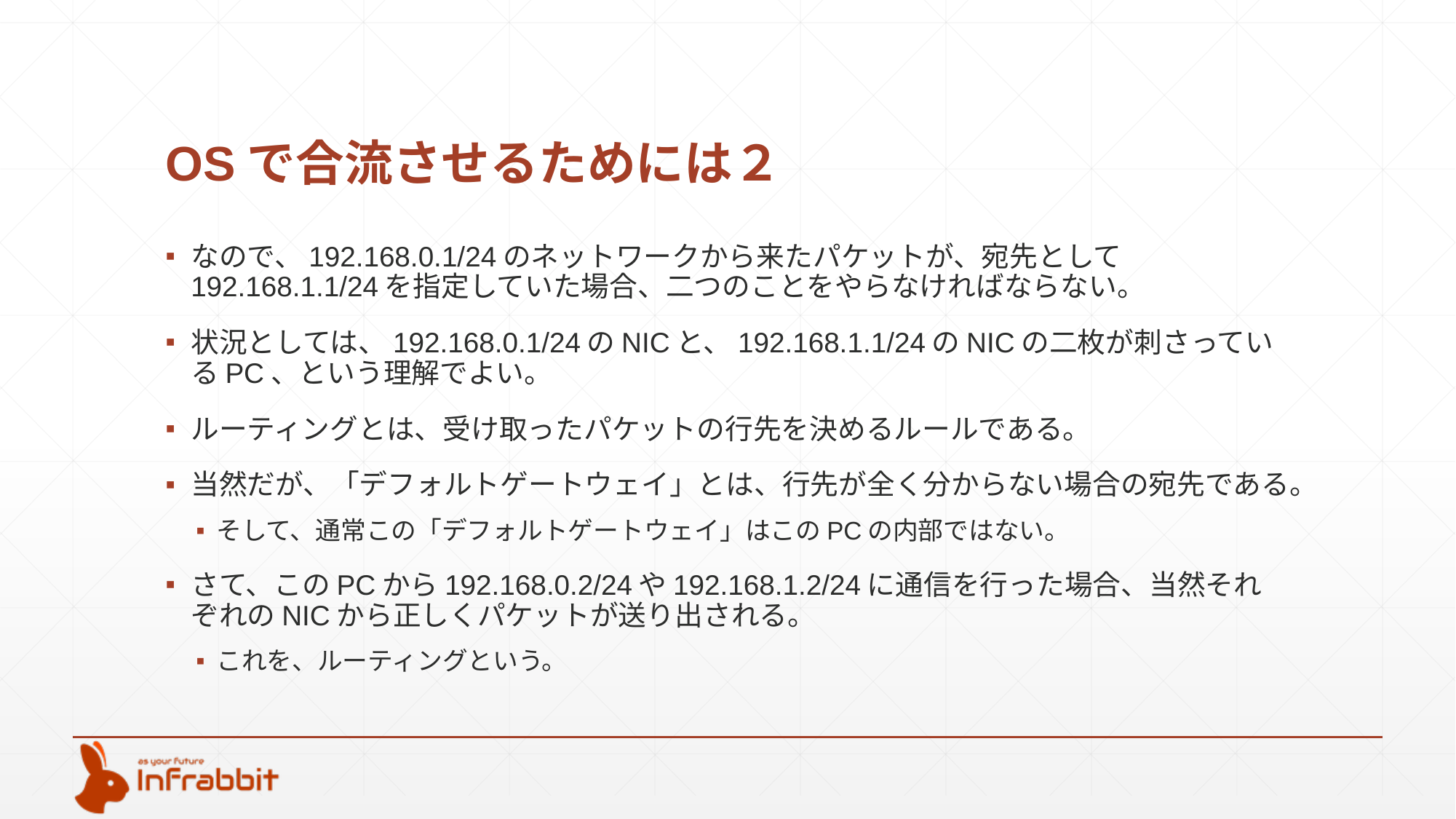

# OSで合流させるためには２
なので、192.168.0.1/24のネットワークから来たパケットが、宛先として192.168.1.1/24を指定していた場合、二つのことをやらなければならない。
状況としては、192.168.0.1/24のNICと、192.168.1.1/24のNICの二枚が刺さっているPC、という理解でよい。
ルーティングとは、受け取ったパケットの行先を決めるルールである。
当然だが、「デフォルトゲートウェイ」とは、行先が全く分からない場合の宛先である。
そして、通常この「デフォルトゲートウェイ」はこのPCの内部ではない。
さて、このPCから192.168.0.2/24や192.168.1.2/24に通信を行った場合、当然それぞれのNICから正しくパケットが送り出される。
これを、ルーティングという。